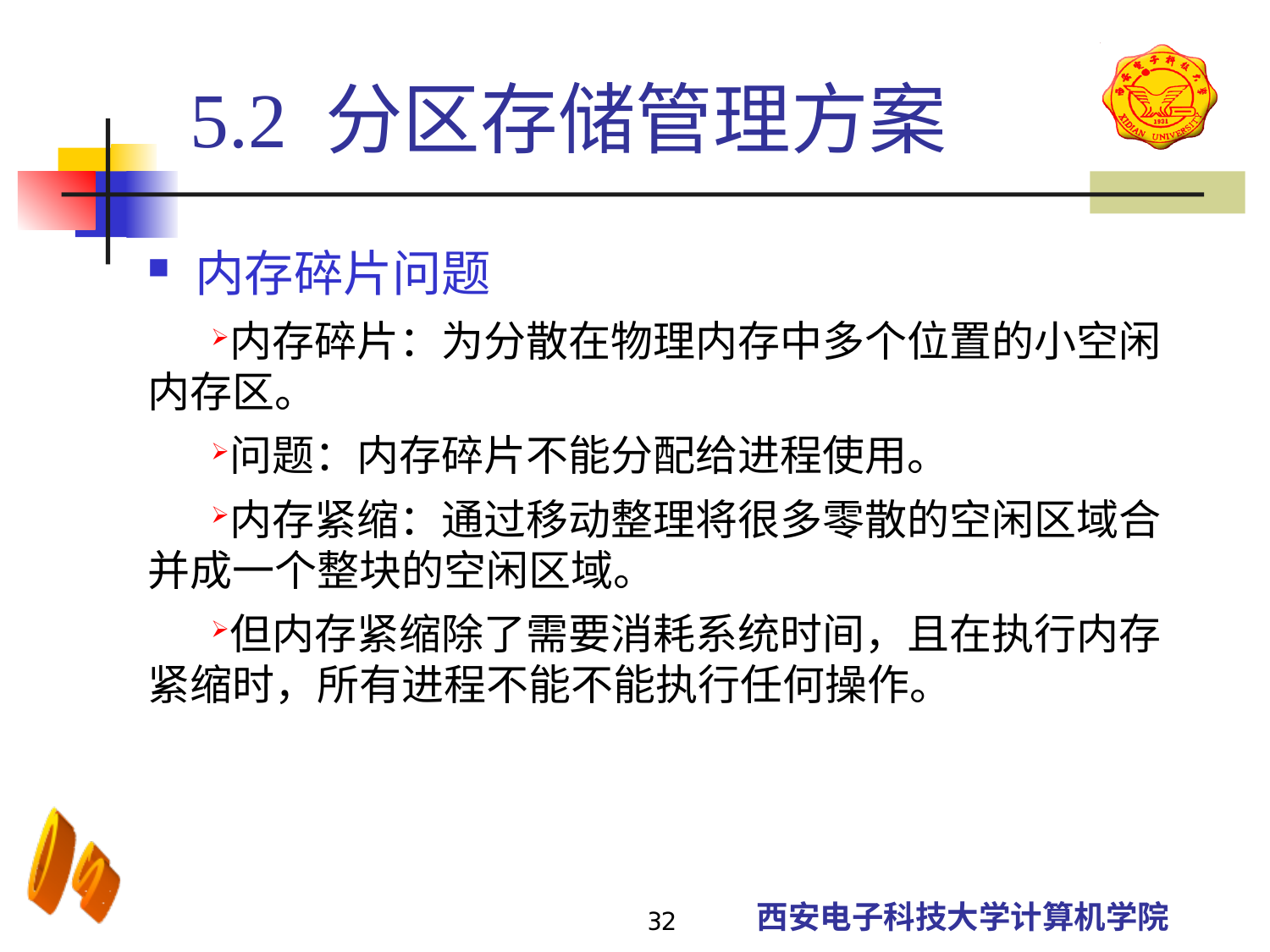

5.2 分区存储管理方案
内存碎片问题
内存碎片：为分散在物理内存中多个位置的小空闲内存区。
问题：内存碎片不能分配给进程使用。
内存紧缩：通过移动整理将很多零散的空闲区域合并成一个整块的空闲区域。
但内存紧缩除了需要消耗系统时间，且在执行内存紧缩时，所有进程不能不能执行任何操作。
32